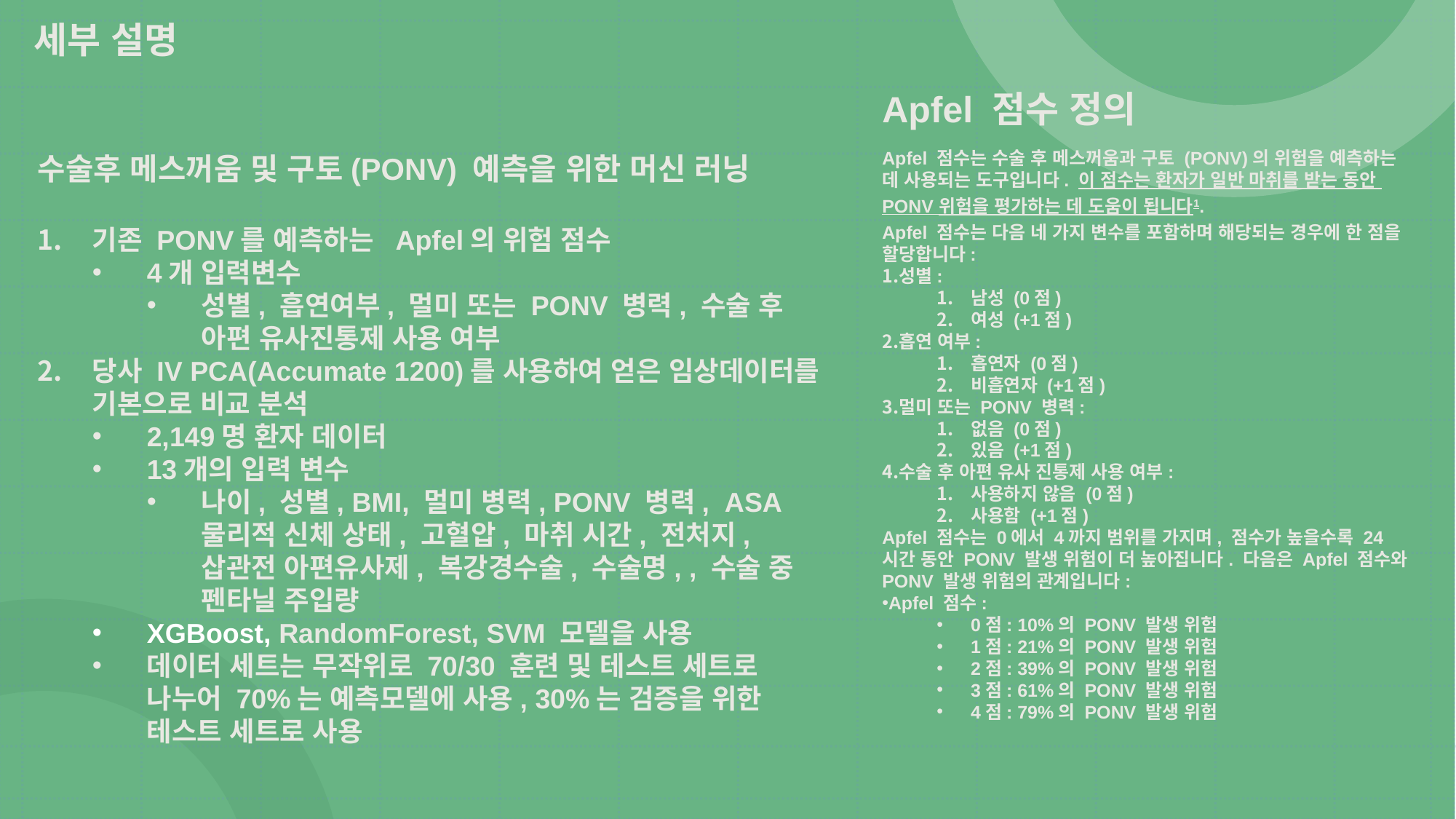

세부 설명
Apfel 점수 정의
Apfel 점수는 수술 후 메스꺼움과 구토 (PONV)의 위험을 예측하는 데 사용되는 도구입니다. 이 점수는 환자가 일반 마취를 받는 동안 PONV 위험을 평가하는 데 도움이 됩니다1.
Apfel 점수는 다음 네 가지 변수를 포함하며 해당되는 경우에 한 점을 할당합니다:
성별:
남성 (0점)
여성 (+1점)
흡연 여부:
흡연자 (0점)
비흡연자 (+1점)
멀미 또는 PONV 병력:
없음 (0점)
있음 (+1점)
수술 후 아편 유사 진통제 사용 여부:
사용하지 않음 (0점)
사용함 (+1점)
Apfel 점수는 0에서 4까지 범위를 가지며, 점수가 높을수록 24시간 동안 PONV 발생 위험이 더 높아집니다. 다음은 Apfel 점수와 PONV 발생 위험의 관계입니다:
Apfel 점수:
0점: 10%의 PONV 발생 위험
1점: 21%의 PONV 발생 위험
2점: 39%의 PONV 발생 위험
3점: 61%의 PONV 발생 위험
4점: 79%의 PONV 발생 위험
수술후 메스꺼움 및 구토(PONV) 예측을 위한 머신 러닝

기존 PONV를 예측하는  Apfel의 위험 점수
4개 입력변수
성별, 흡연여부, 멀미 또는 PONV 병력, 수술 후 아편 유사진통제 사용 여부
당사 IV PCA(Accumate 1200)를 사용하여 얻은 임상데이터를 기본으로 비교 분석
2,149명 환자 데이터
13개의 입력 변수
나이, 성별, BMI, 멀미 병력, PONV 병력,  ASA 물리적 신체 상태, 고혈압, 마취 시간, 전처지, 삽관전 아편유사제, 복강경수술, 수술명, , 수술 중 펜타닐 주입량
XGBoost, RandomForest, SVM 모델을 사용
데이터 세트는 무작위로 70/30 훈련 및 테스트 세트로 나누어 70%는 예측모델에 사용, 30%는 검증을 위한 테스트 세트로 사용